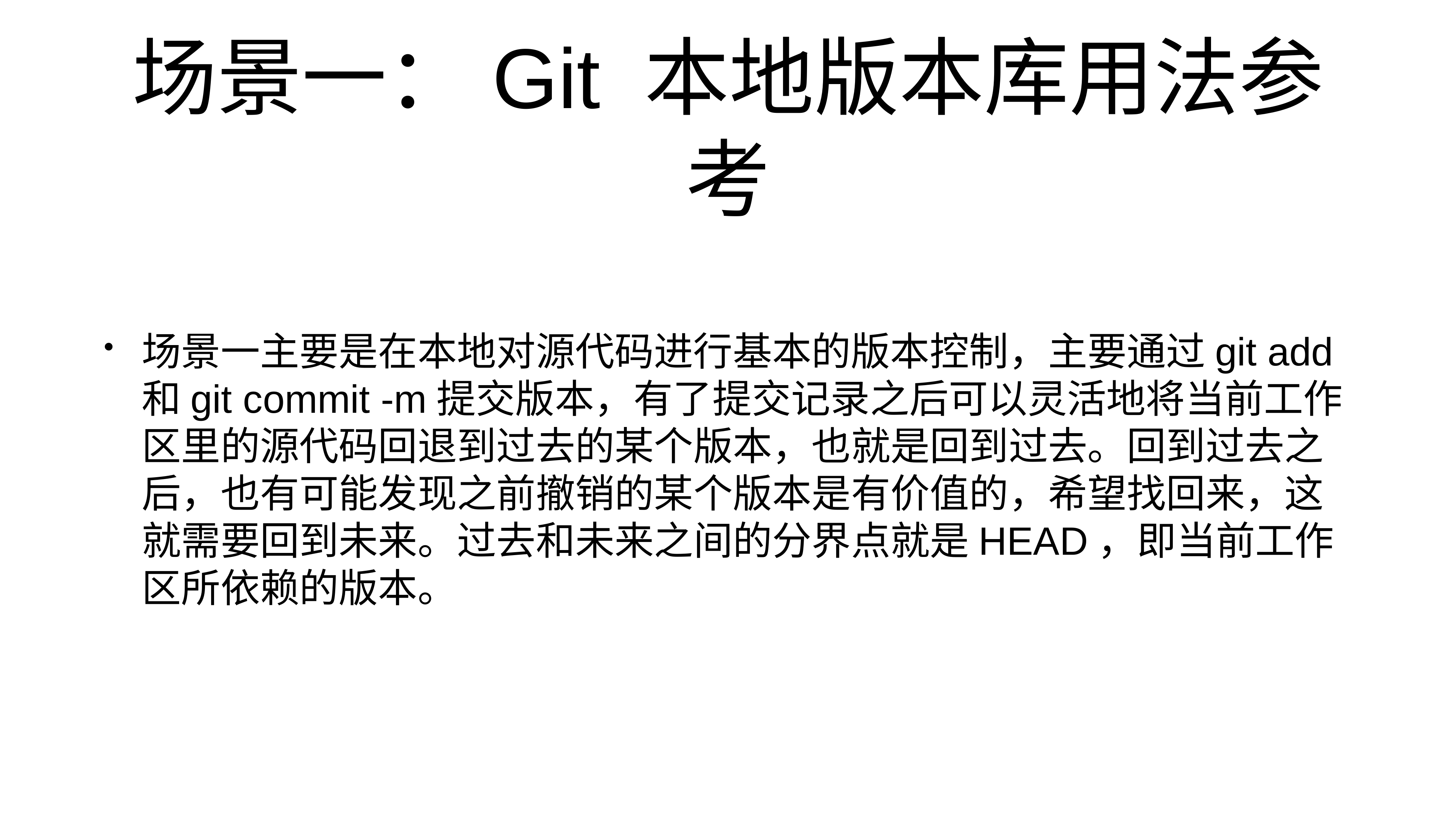

# 场景一：Git 本地版本库用法参考
场景一主要是在本地对源代码进行基本的版本控制，主要通过git add和git commit -m提交版本，有了提交记录之后可以灵活地将当前工作区里的源代码回退到过去的某个版本，也就是回到过去。回到过去之后，也有可能发现之前撤销的某个版本是有价值的，希望找回来，这就需要回到未来。过去和未来之间的分界点就是HEAD，即当前工作区所依赖的版本。